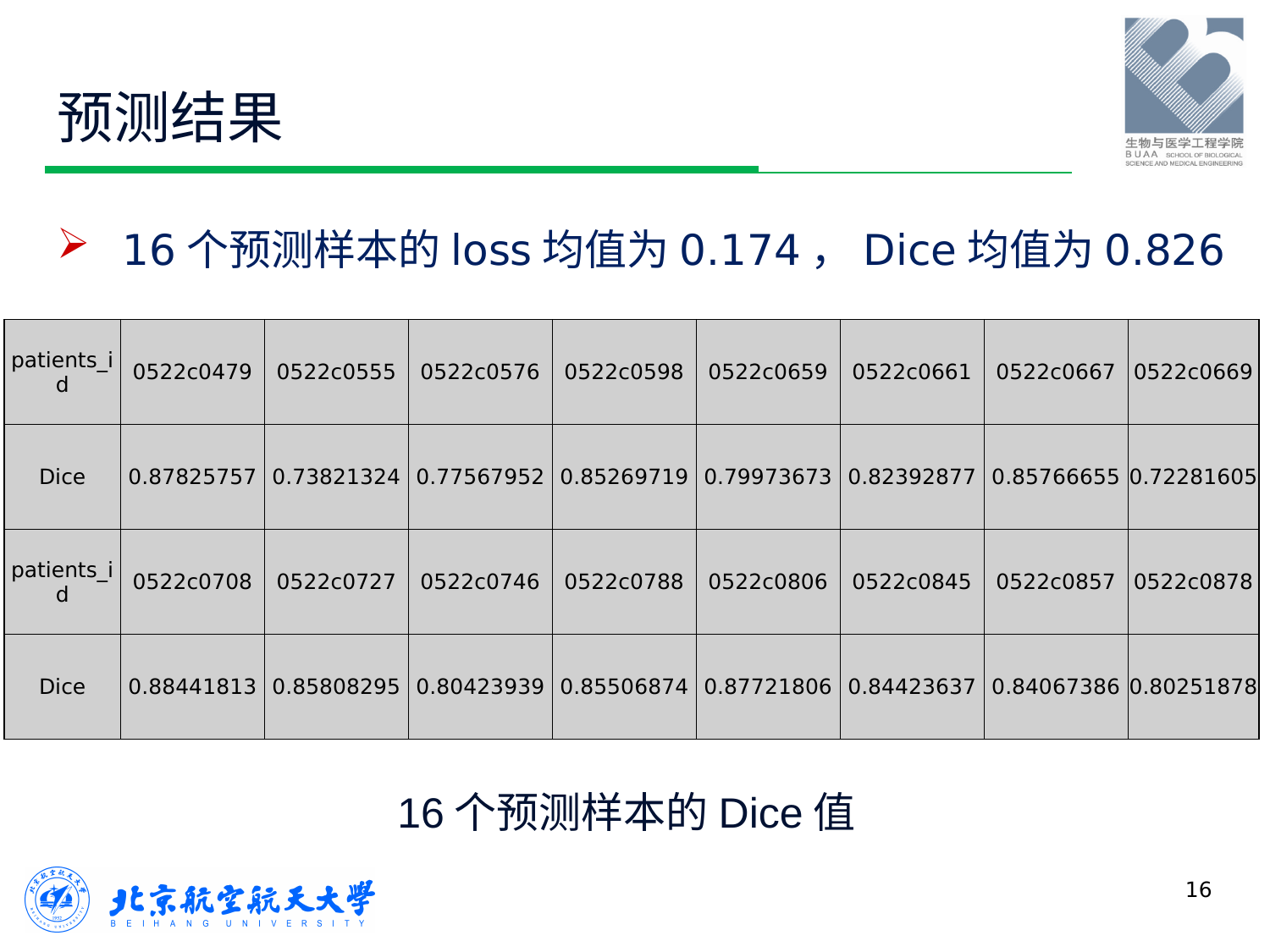

# 预测结果
16个预测样本的loss均值为0.174，Dice均值为0.826
| patients\_id | 0522c0479 | 0522c0555 | 0522c0576 | 0522c0598 | 0522c0659 | 0522c0661 | 0522c0667 | 0522c0669 |
| --- | --- | --- | --- | --- | --- | --- | --- | --- |
| Dice | 0.87825757 | 0.73821324 | 0.77567952 | 0.85269719 | 0.79973673 | 0.82392877 | 0.85766655 | 0.72281605 |
| patients\_id | 0522c0708 | 0522c0727 | 0522c0746 | 0522c0788 | 0522c0806 | 0522c0845 | 0522c0857 | 0522c0878 |
| Dice | 0.88441813 | 0.85808295 | 0.80423939 | 0.85506874 | 0.87721806 | 0.84423637 | 0.84067386 | 0.80251878 |
16个预测样本的Dice值
16